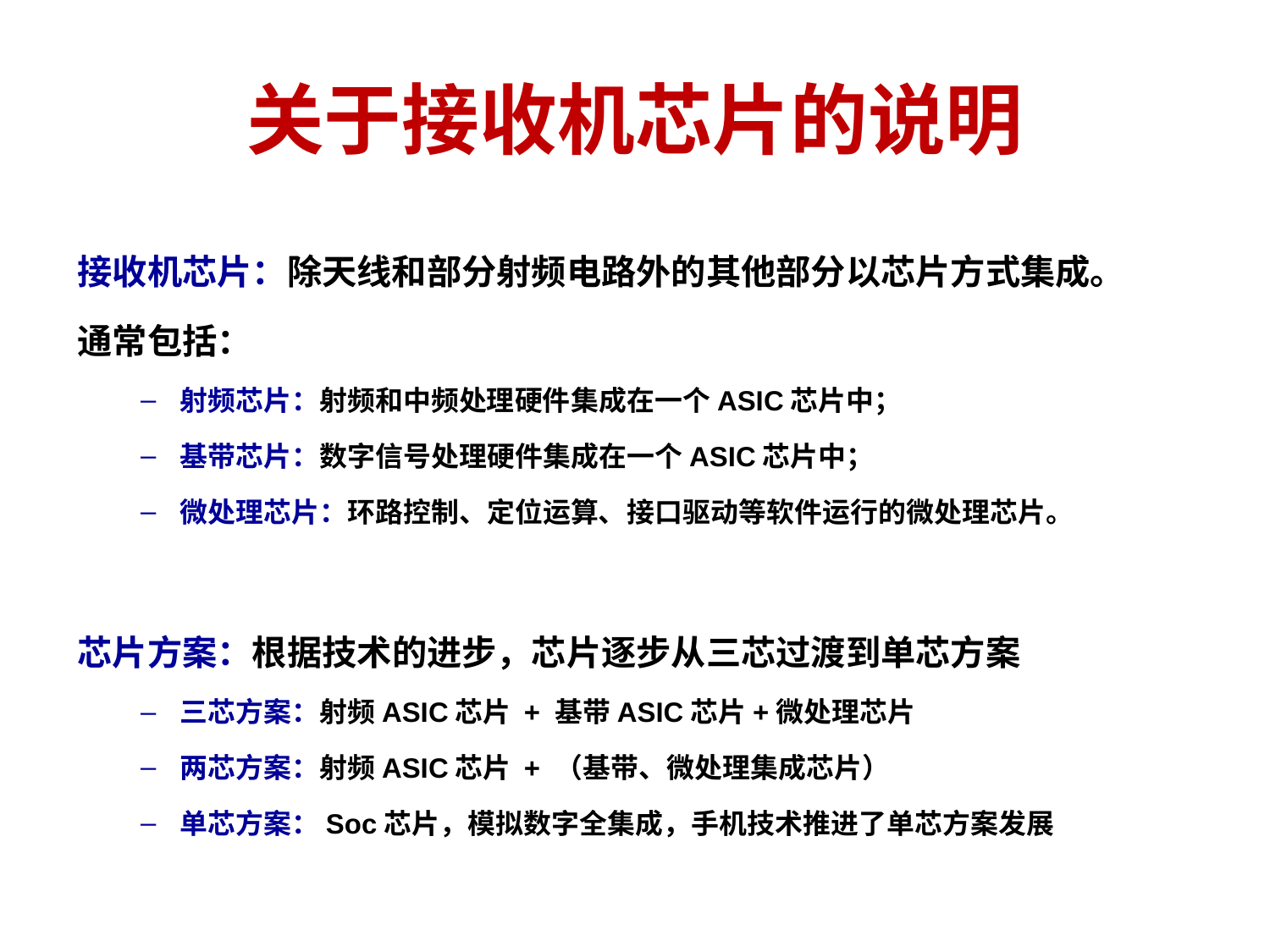

# 关于接收机芯片的说明
接收机芯片：除天线和部分射频电路外的其他部分以芯片方式集成。
通常包括：
射频芯片：射频和中频处理硬件集成在一个ASIC芯片中；
基带芯片：数字信号处理硬件集成在一个ASIC芯片中；
微处理芯片：环路控制、定位运算、接口驱动等软件运行的微处理芯片。

芯片方案：根据技术的进步，芯片逐步从三芯过渡到单芯方案
三芯方案：射频ASIC芯片 + 基带ASIC芯片+微处理芯片
两芯方案：射频ASIC芯片 + （基带、微处理集成芯片）
单芯方案：Soc芯片，模拟数字全集成，手机技术推进了单芯方案发展